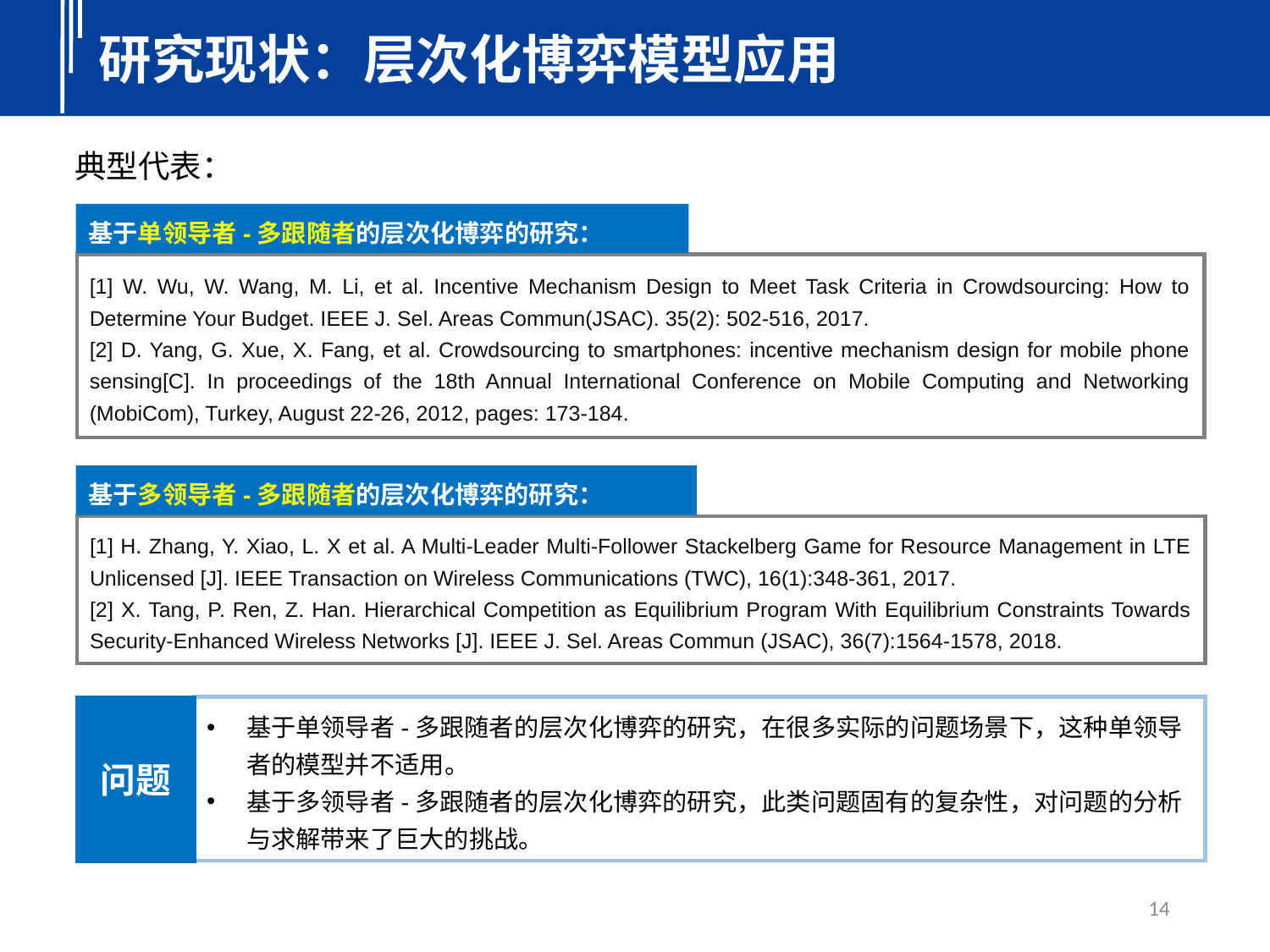

研究现状：层次化博弈模型应用
典型代表：
基于单领导者-多跟随者的层次化博弈的研究：
[1] W. Wu, W. Wang, M. Li, et al. Incentive Mechanism Design to Meet Task Criteria in Crowdsourcing: How to Determine Your Budget. IEEE J. Sel. Areas Commun(JSAC). 35(2): 502-516, 2017.
[2] D. Yang, G. Xue, X. Fang, et al. Crowdsourcing to smartphones: incentive mechanism design for mobile phone sensing[C]. In proceedings of the 18th Annual International Conference on Mobile Computing and Networking (MobiCom), Turkey, August 22-26, 2012, pages: 173-184.
基于多领导者-多跟随者的层次化博弈的研究：
[1] H. Zhang, Y. Xiao, L. X et al. A Multi-Leader Multi-Follower Stackelberg Game for Resource Management in LTE Unlicensed [J]. IEEE Transaction on Wireless Communications (TWC), 16(1):348-361, 2017.
[2] X. Tang, P. Ren, Z. Han. Hierarchical Competition as Equilibrium Program With Equilibrium Constraints Towards Security-Enhanced Wireless Networks [J]. IEEE J. Sel. Areas Commun (JSAC), 36(7):1564-1578, 2018.
基于单领导者-多跟随者的层次化博弈的研究，在很多实际的问题场景下，这种单领导者的模型并不适用。
基于多领导者-多跟随者的层次化博弈的研究，此类问题固有的复杂性，对问题的分析与求解带来了巨大的挑战。
问题
14